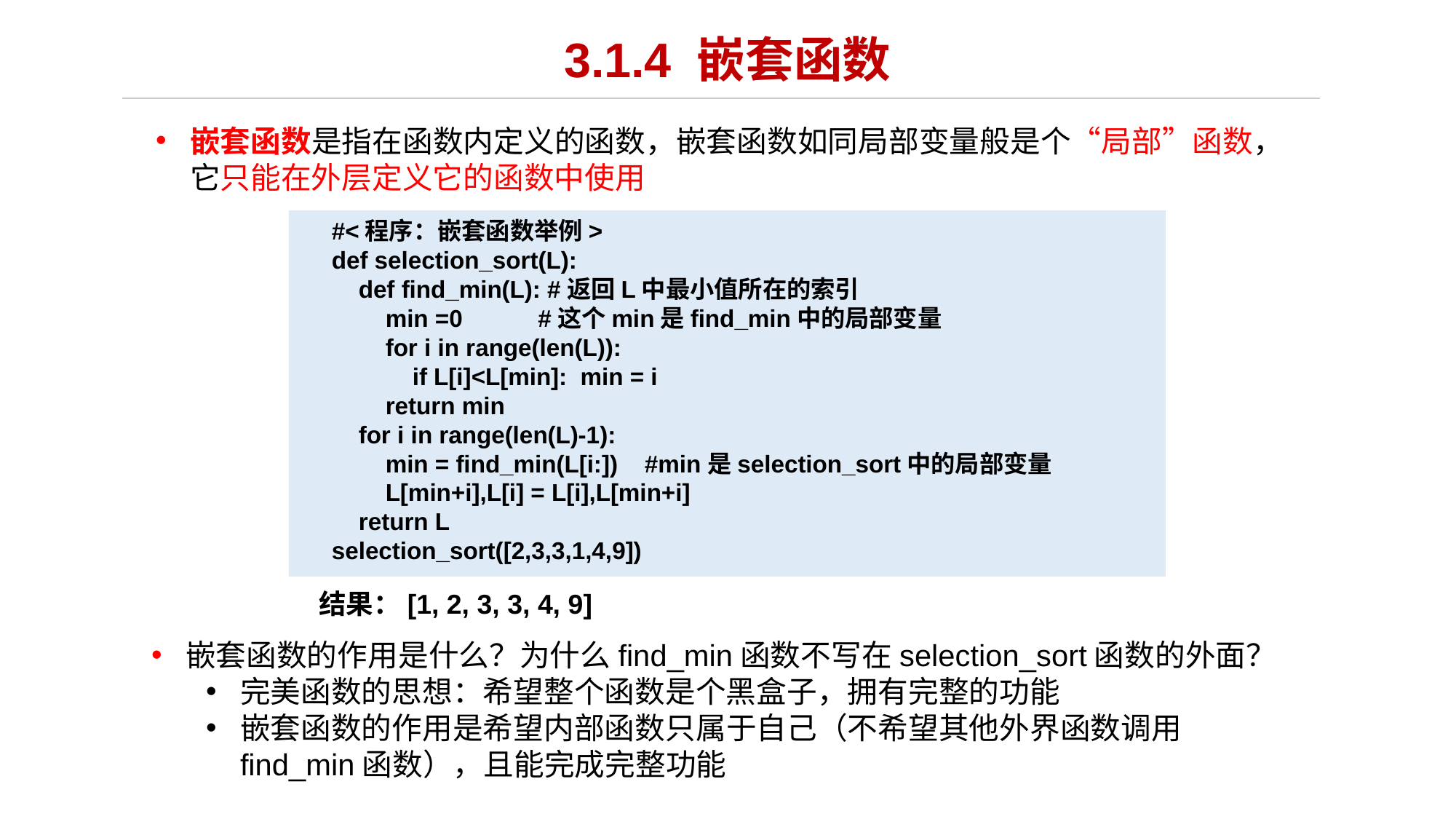

3.1.4 嵌套函数
嵌套函数是指在函数内定义的函数，嵌套函数如同局部变量般是个“局部”函数，它只能在外层定义它的函数中使用
#<程序：嵌套函数举例>
def selection_sort(L):
    def find_min(L): #返回L中最小值所在的索引
        min =0	   #这个min是find_min中的局部变量
        for i in range(len(L)):
            if L[i]<L[min]:  min = i
        return min
    for i in range(len(L)-1):
        min = find_min(L[i:])    #min是selection_sort中的局部变量
        L[min+i],L[i] = L[i],L[min+i]
    return L
selection_sort([2,3,3,1,4,9])

结果：[1, 2, 3, 3, 4, 9]
嵌套函数的作用是什么？为什么find_min函数不写在selection_sort函数的外面？
完美函数的思想：希望整个函数是个黑盒子，拥有完整的功能
嵌套函数的作用是希望内部函数只属于自己（不希望其他外界函数调用find_min函数），且能完成完整功能